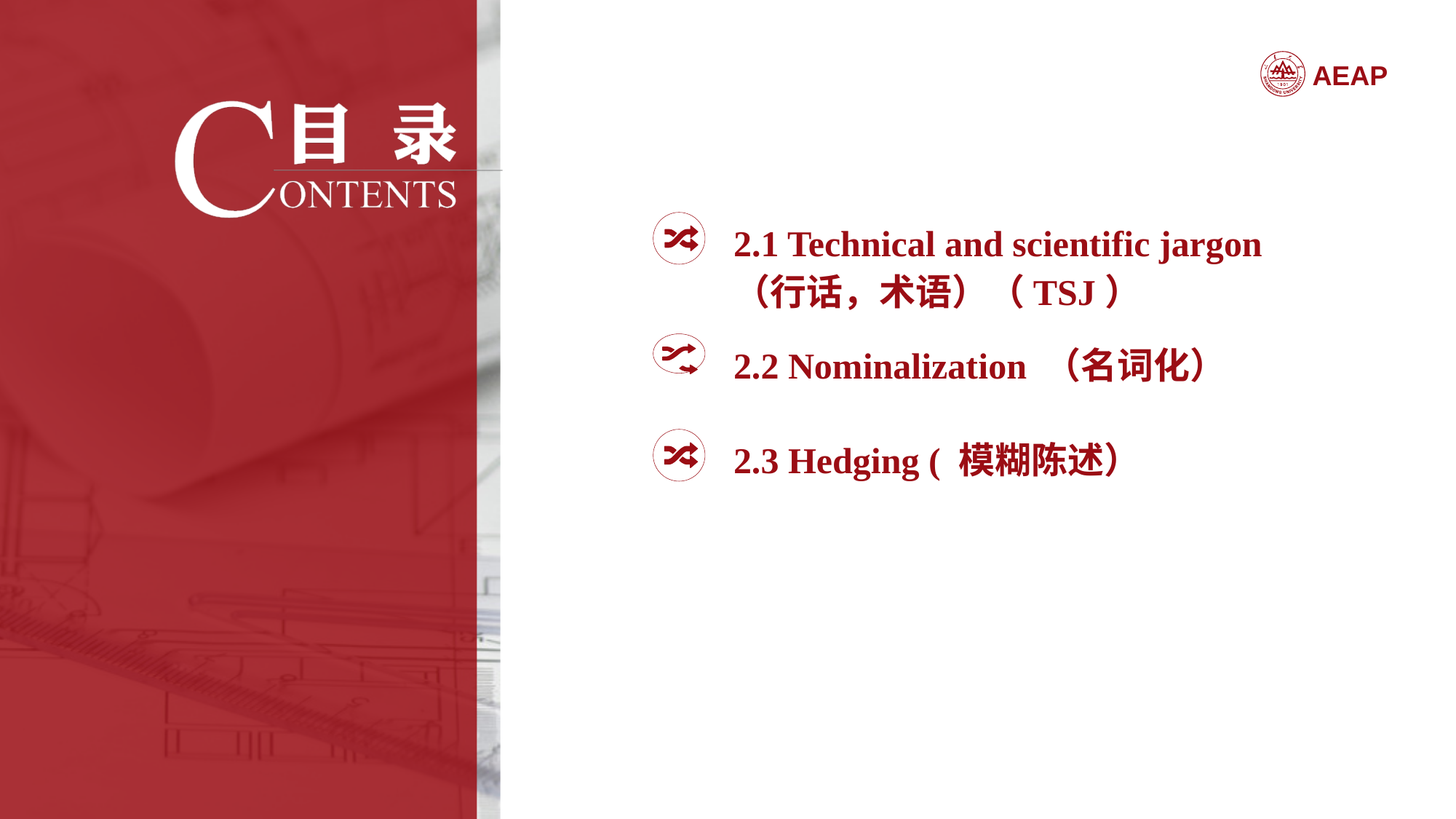

2.1 Technical and scientific jargon （行话，术语）（TSJ）

2.2 Nominalization （名词化）

2.3 Hedging ( 模糊陈述）